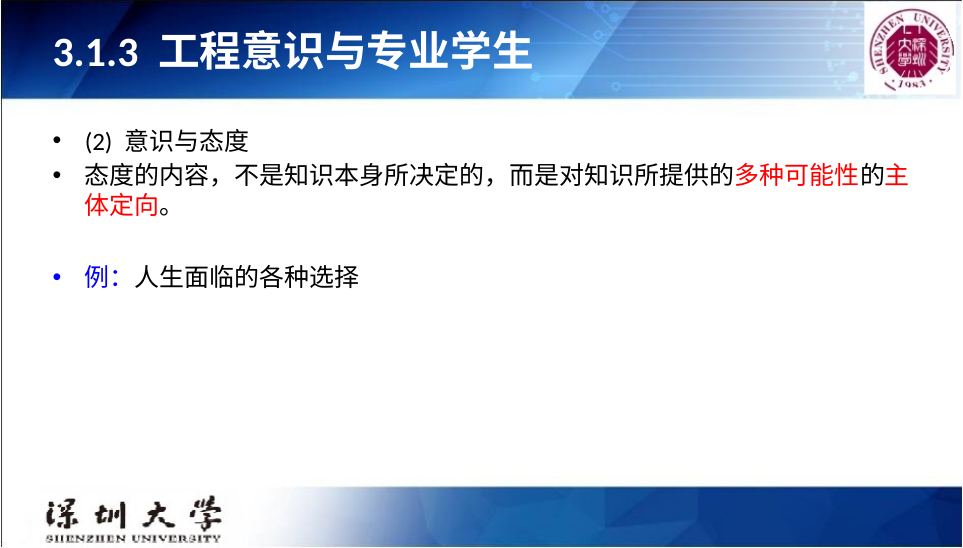

# 3.1.3 工程意识与专业学生
(2) 意识与态度
态度的内容，不是知识本身所决定的，而是对知识所提供的多种可能性的主体定向。

例：人生面临的各种选择
99